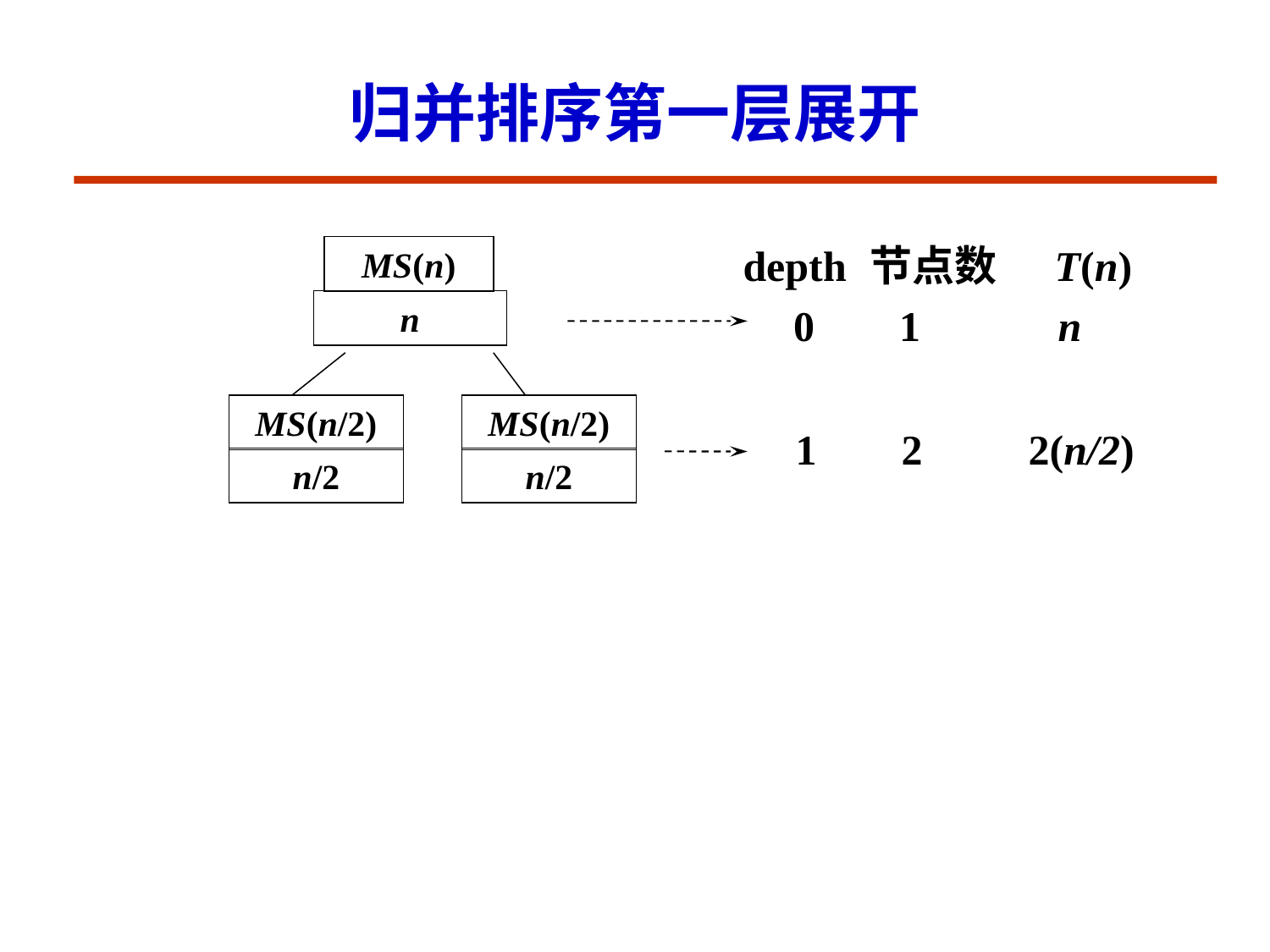

# 归并排序第一层展开
depth	节点数     T(n)
MS(n)
n
0        1             n

MS(n/2)
n/2
MS(n/2)
n/2
   1        2          2(n/2)